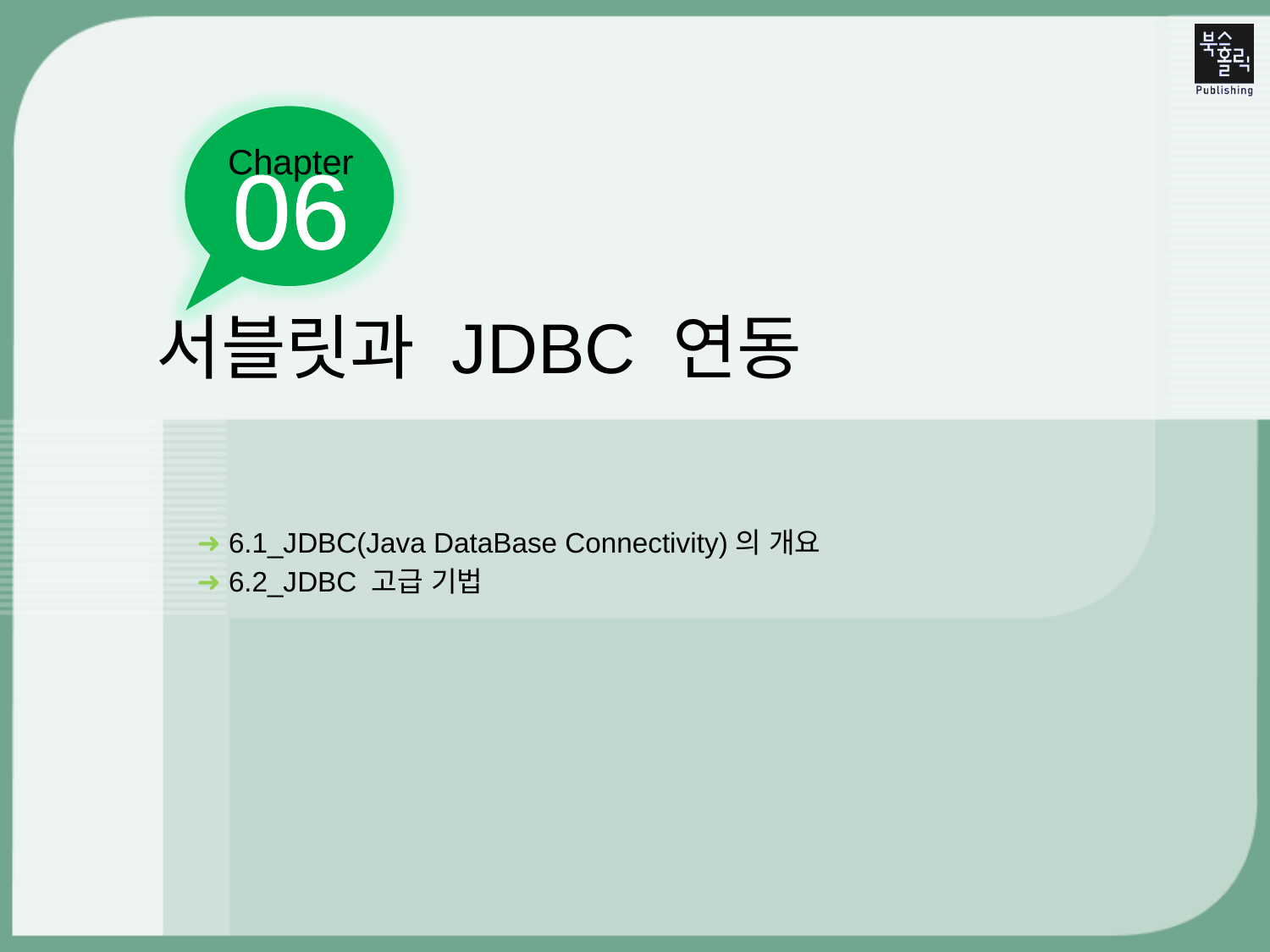

Chapter
06

# 서블릿과 JDBC 연동
➜ 6.1_JDBC(Java DataBase Connectivity)의 개요
➜ 6.2_JDBC 고급 기법